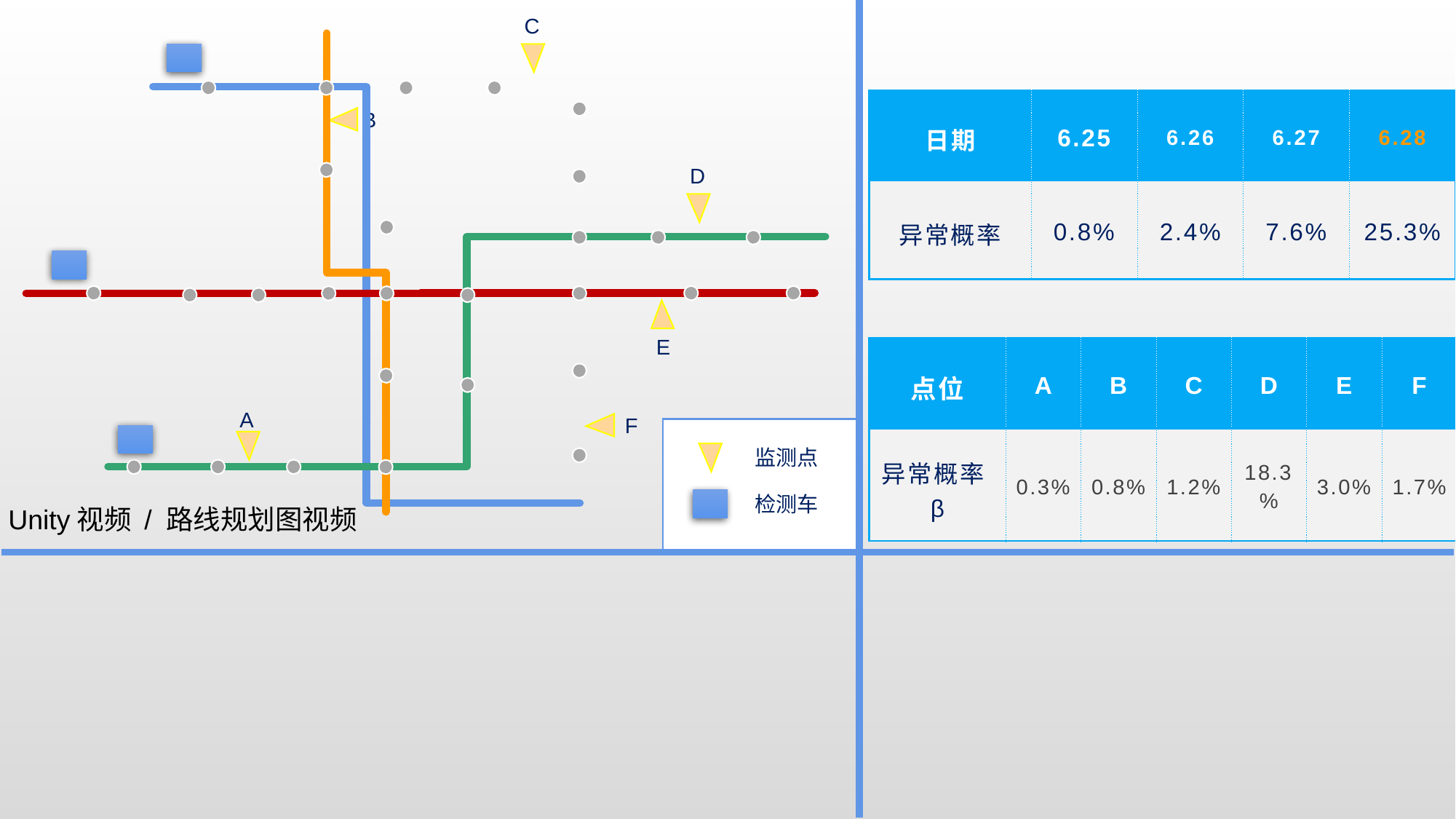

C

| 日期 | 6.25 | 6.26 | 6.27 | 6.28 |
| --- | --- | --- | --- | --- |
| 异常概率 | 0.8% | 2.4% | 7.6% | 25.3% |
B

D

E
| 点位 | A | B | C | D | E | F |
| --- | --- | --- | --- | --- | --- | --- |
| 异常概率β | 0.3% | 0.8% | 1.2% | 18.3% | 3.0% | 1.7% |
A
F

监测点

检测车

Unity视频 / 路线规划图视频